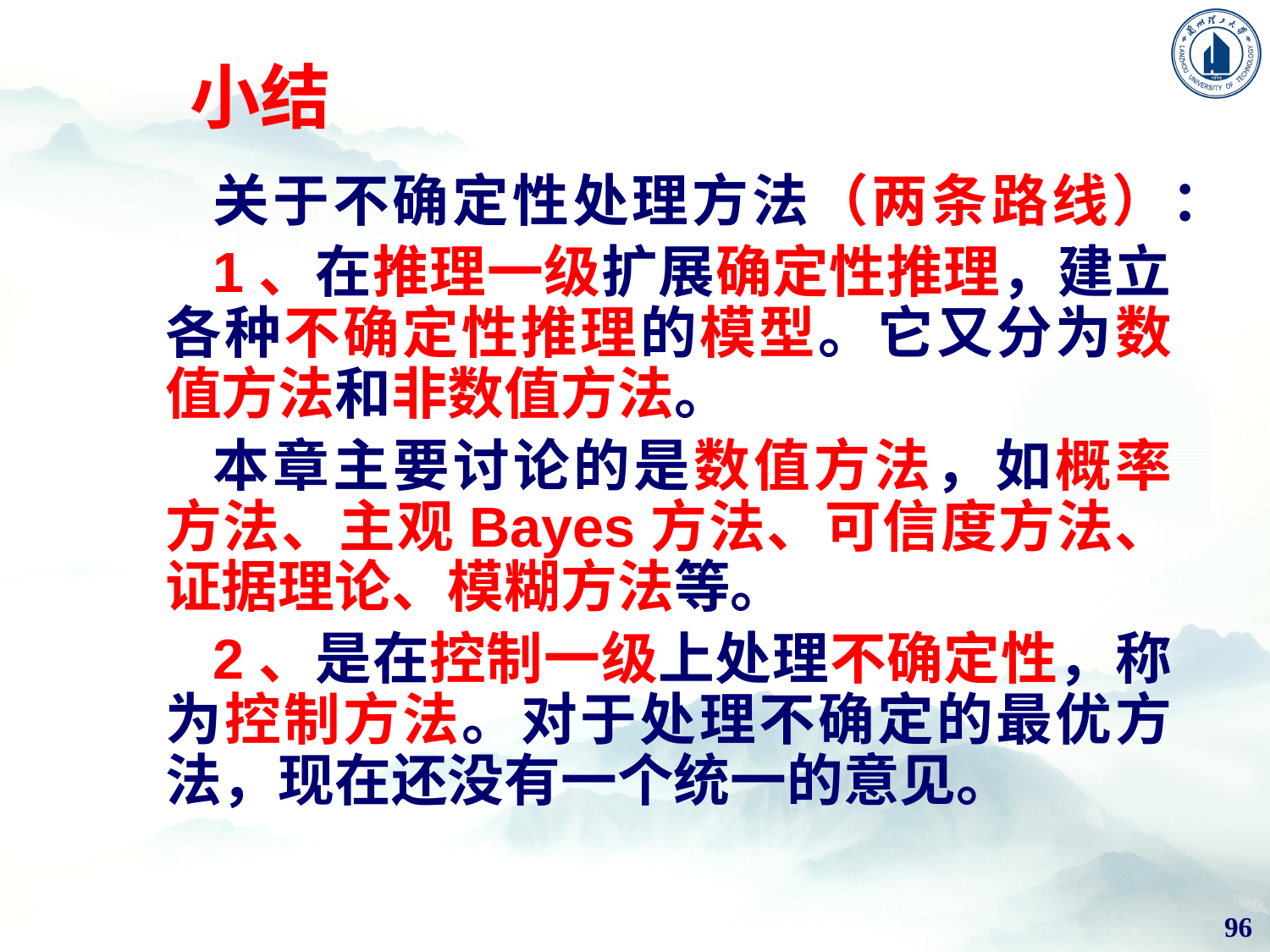

小结
关于不确定性处理方法（两条路线）：
1、在推理一级扩展确定性推理，建立各种不确定性推理的模型。它又分为数值方法和非数值方法。
本章主要讨论的是数值方法，如概率方法、主观Bayes方法、可信度方法、证据理论、模糊方法等。
2、是在控制一级上处理不确定性，称为控制方法。对于处理不确定的最优方法，现在还没有一个统一的意见。
96